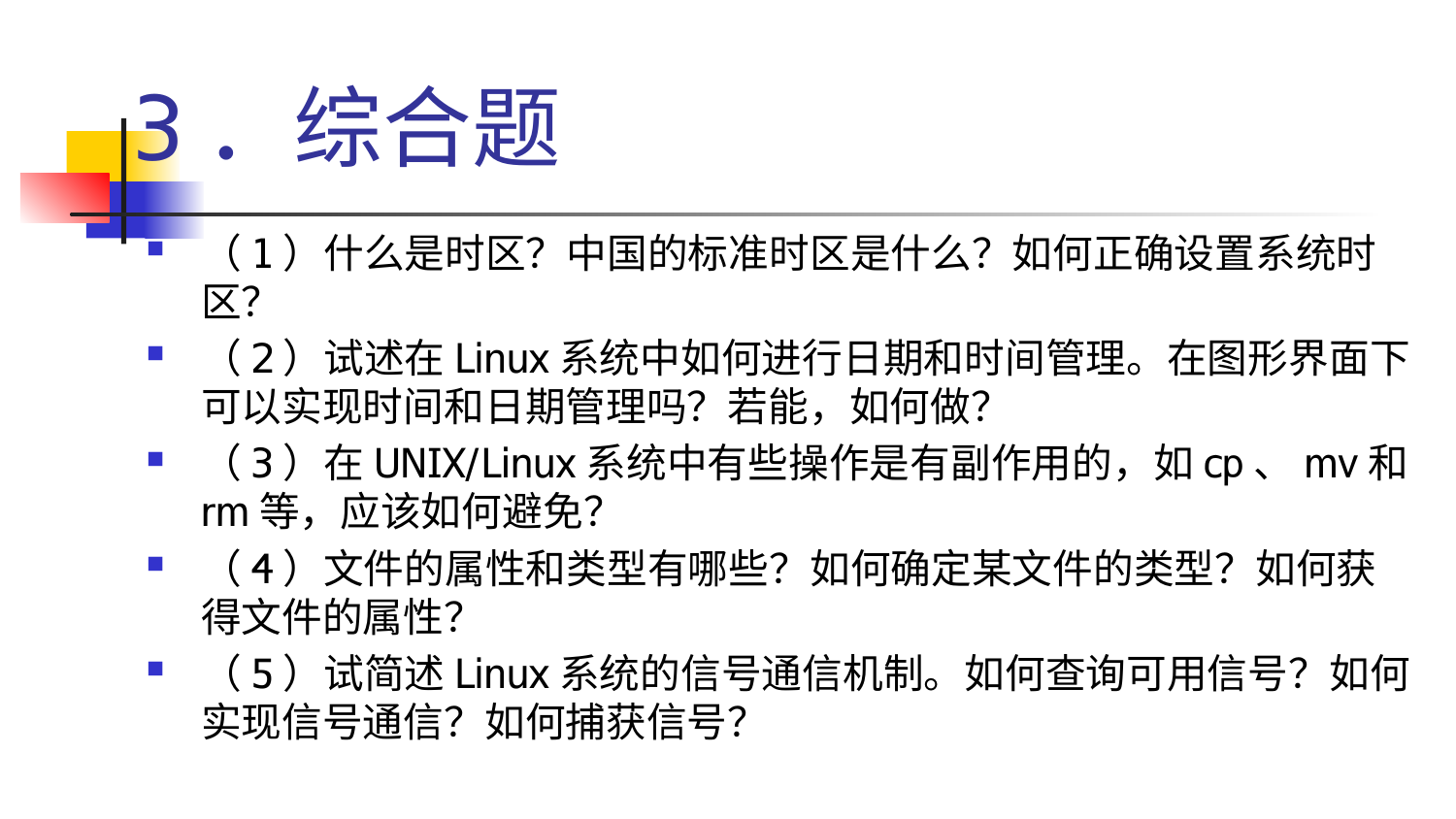

# 3．综合题
（1）什么是时区？中国的标准时区是什么？如何正确设置系统时区？
（2）试述在Linux系统中如何进行日期和时间管理。在图形界面下可以实现时间和日期管理吗？若能，如何做？
（3）在UNIX/Linux系统中有些操作是有副作用的，如cp、mv和rm等，应该如何避免？
（4）文件的属性和类型有哪些？如何确定某文件的类型？如何获得文件的属性？
（5）试简述Linux系统的信号通信机制。如何查询可用信号？如何实现信号通信？如何捕获信号？